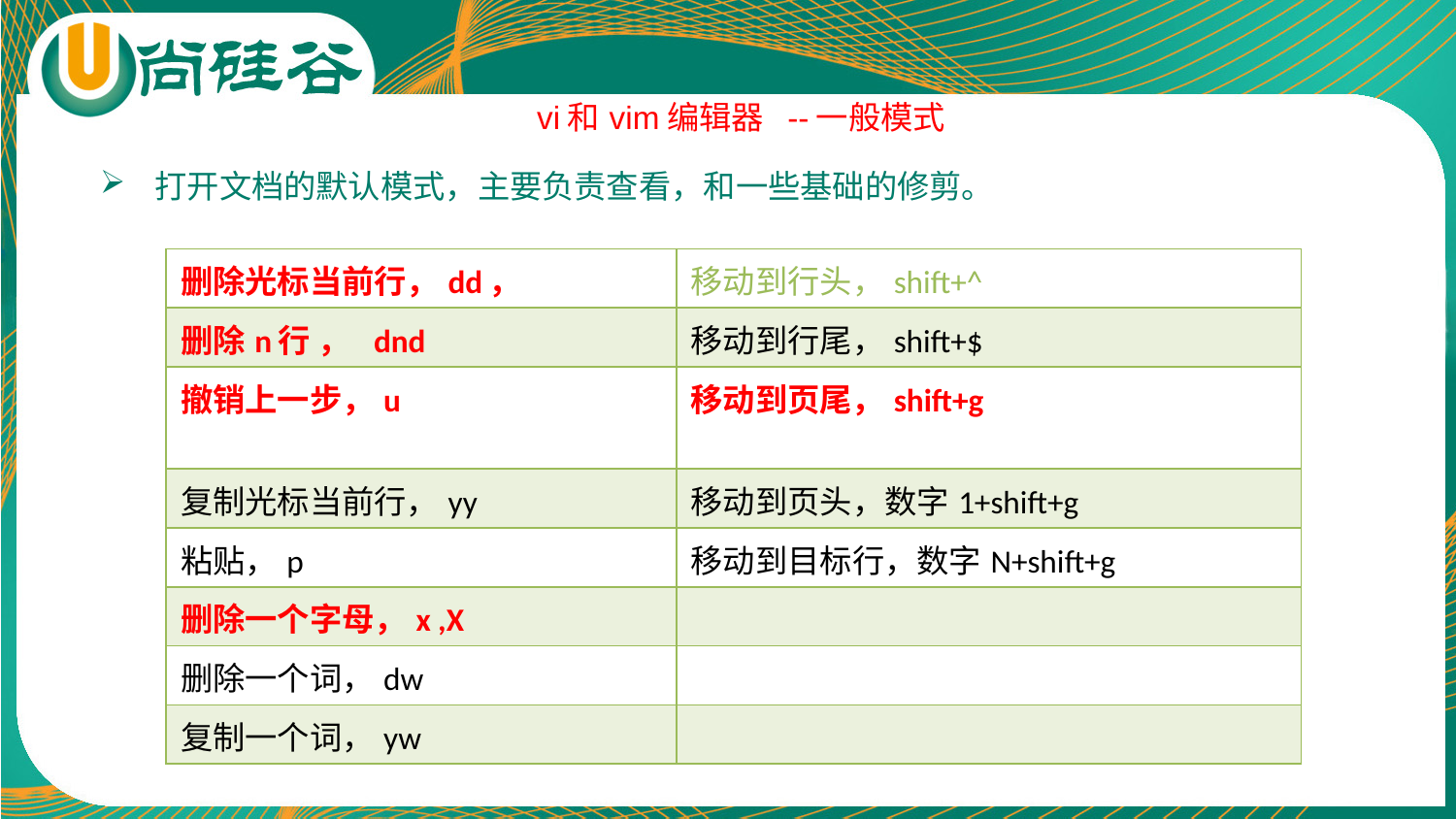

vi和vim编辑器  --一般模式
打开文档的默认模式，主要负责查看，和一些基础的修剪。
| 删除光标当前行，dd， | 移动到行头，shift+^ |
| --- | --- |
| 删除n行 ， dnd | 移动到行尾，shift+$ |
| 撤销上一步，u | 移动到页尾，shift+g |
| 复制光标当前行，yy | 移动到页头，数字1+shift+g |
| 粘贴，p | 移动到目标行，数字N+shift+g |
| 删除一个字母，x ,X |  |
| 删除一个词，dw |  |
| 复制一个词，yw |  |